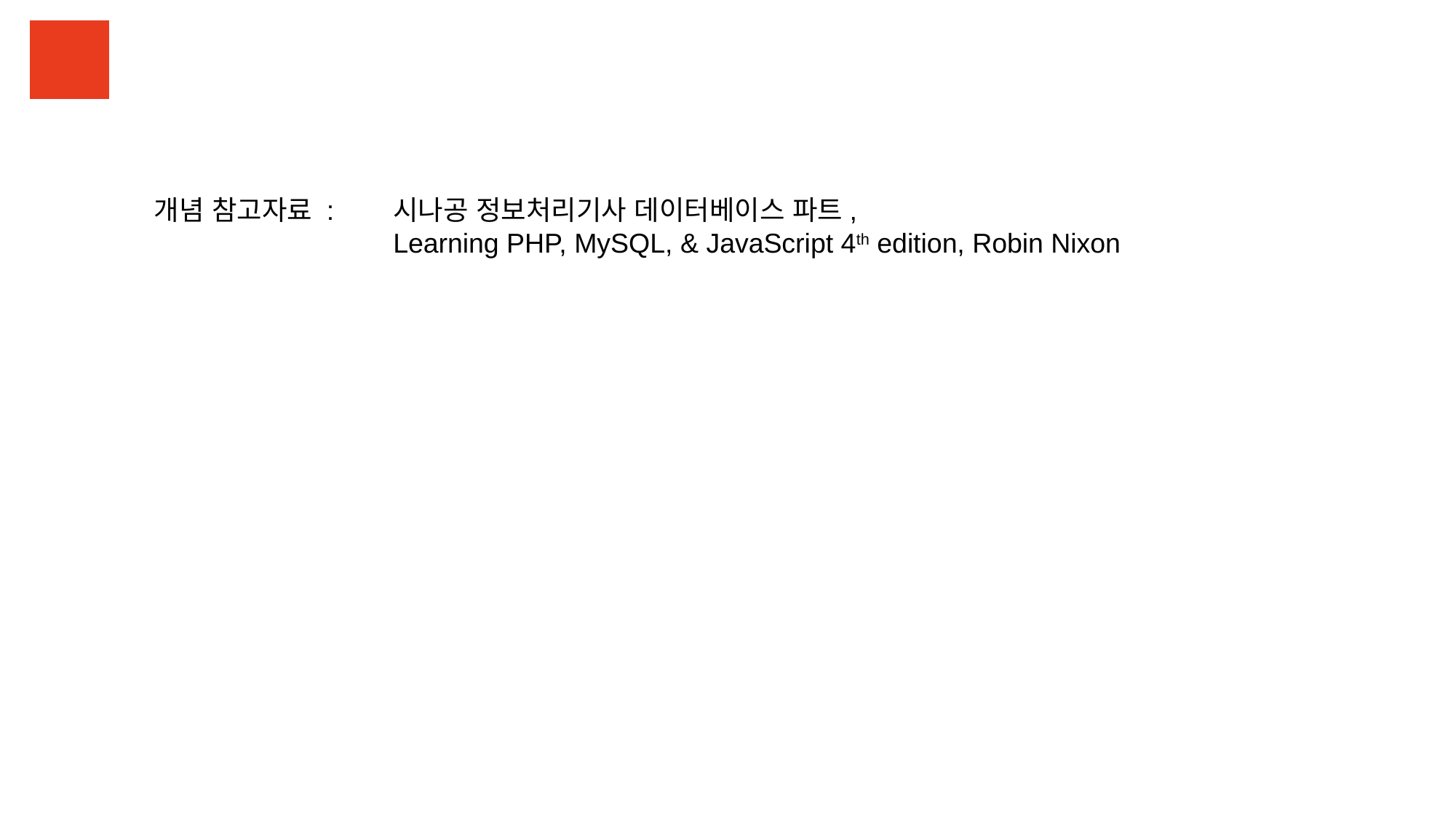

개념 참고자료 :
시나공 정보처리기사 데이터베이스 파트,
Learning PHP, MySQL, & JavaScript 4th edition, Robin Nixon